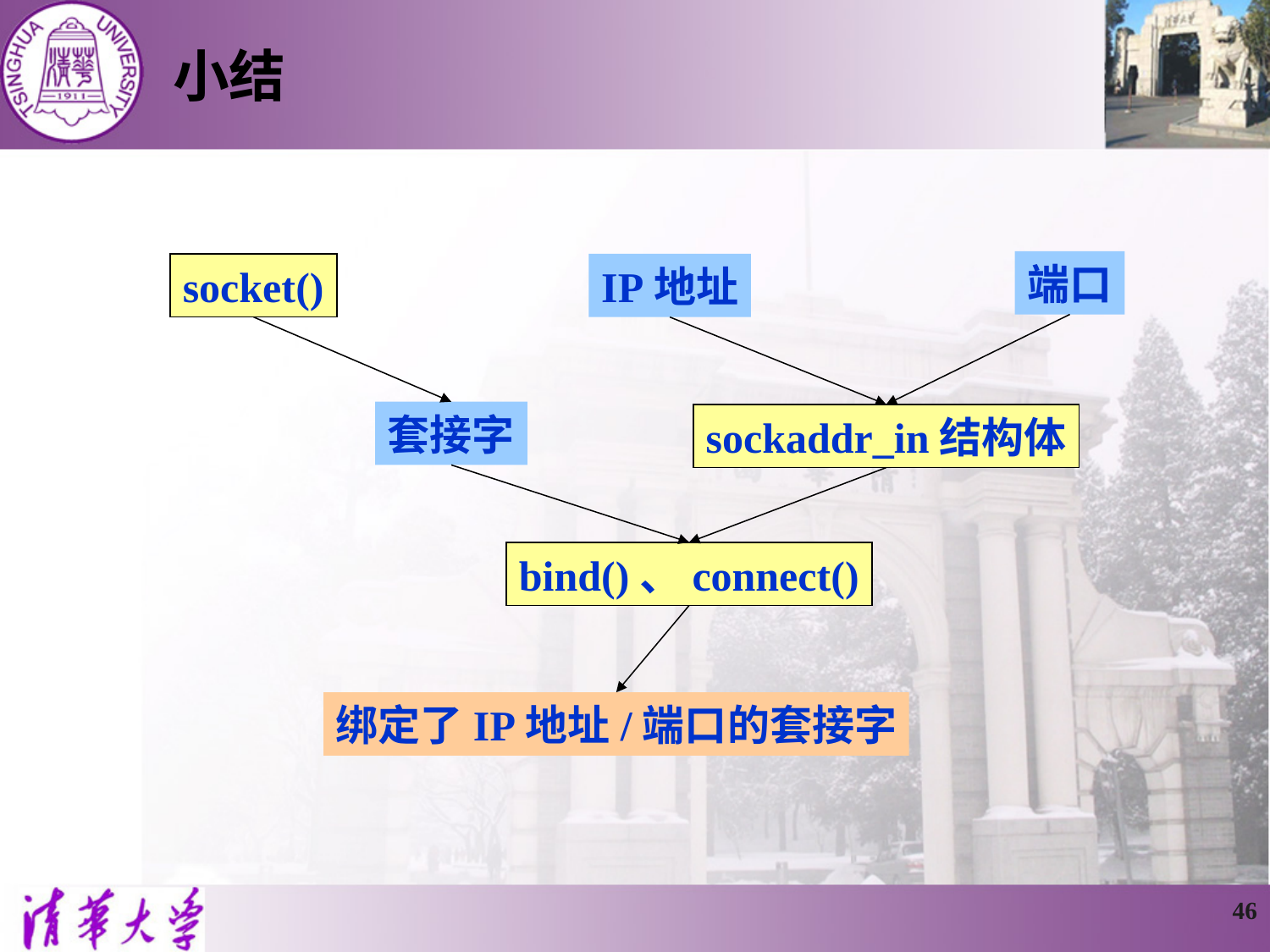

# 小结
端口
socket()
IP地址
套接字
sockaddr_in结构体
bind()、connect()
绑定了IP地址/端口的套接字
46